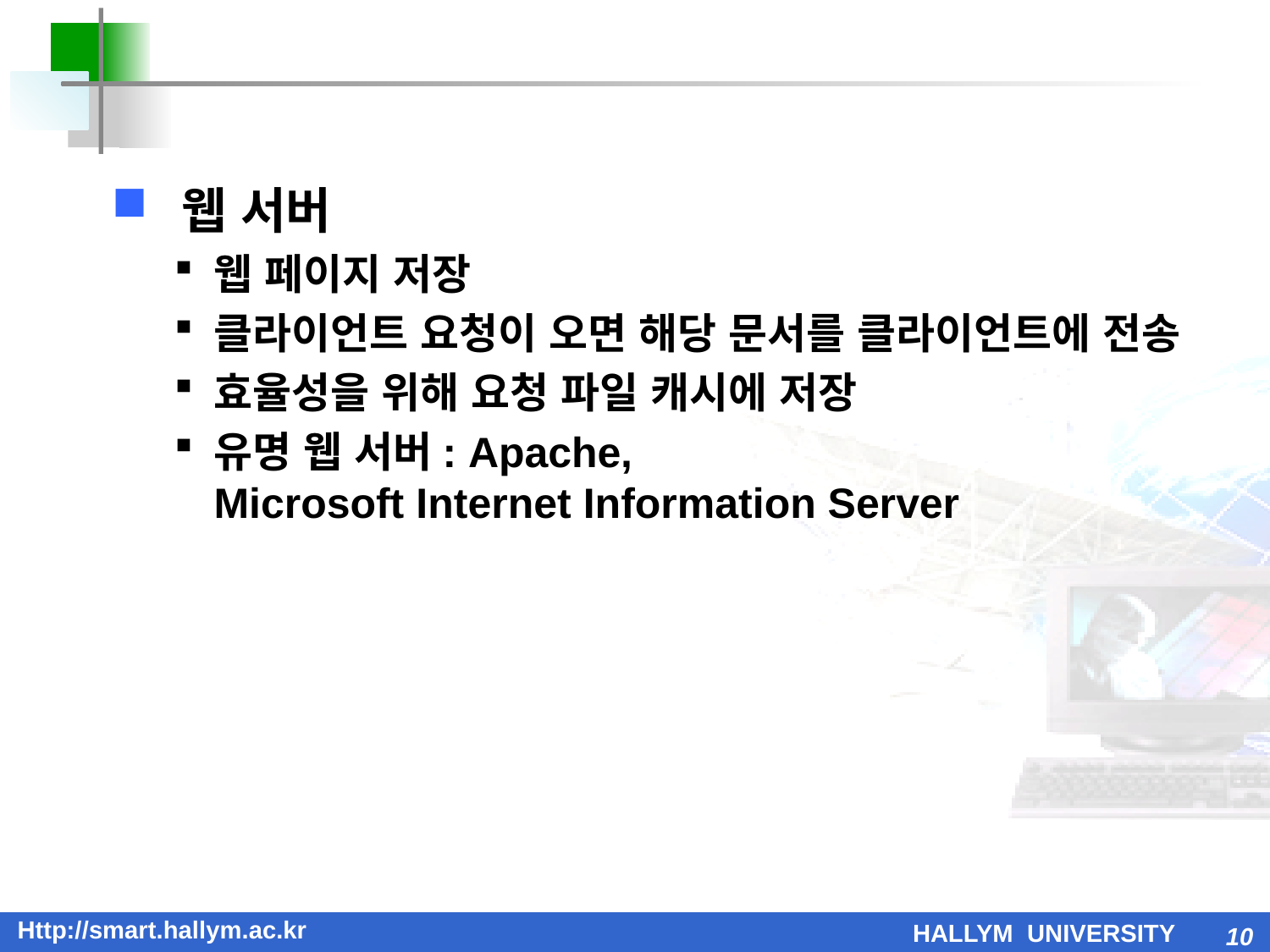

웹 서버
웹 페이지 저장
클라이언트 요청이 오면 해당 문서를 클라이언트에 전송
효율성을 위해 요청 파일 캐시에 저장
유명 웹 서버: Apache,
Microsoft Internet Information Server

10